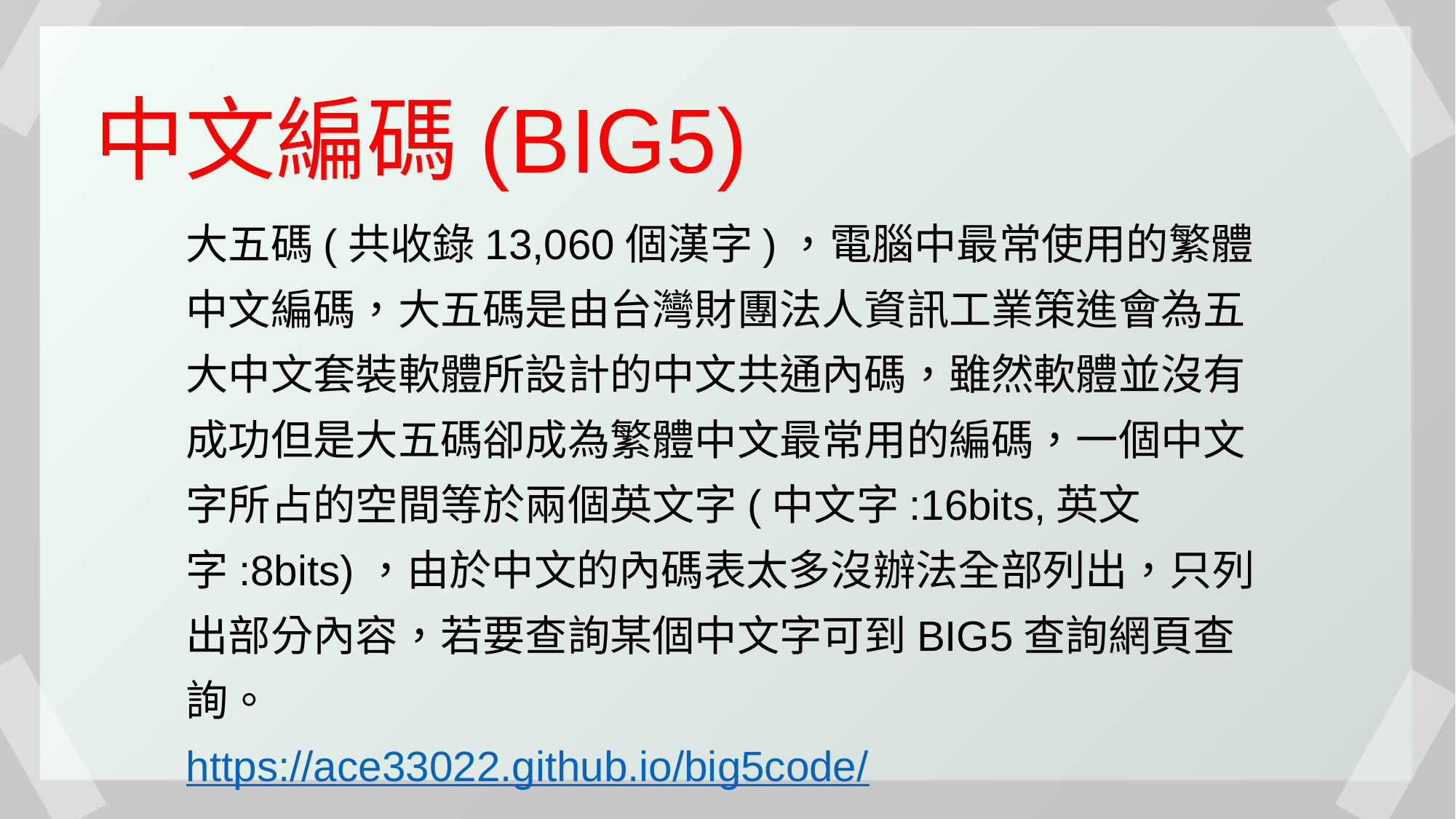

中文編碼(BIG5)
大五碼(共收錄13,060個漢字)，電腦中最常使用的繁體中文編碼，大五碼是由台灣財團法人資訊工業策進會為五大中文套裝軟體所設計的中文共通內碼，雖然軟體並沒有成功但是大五碼卻成為繁體中文最常用的編碼，一個中文字所占的空間等於兩個英文字(中文字:16bits,英文字:8bits)，由於中文的內碼表太多沒辦法全部列出，只列出部分內容，若要查詢某個中文字可到BIG5查詢網頁查詢。
https://ace33022.github.io/big5code/